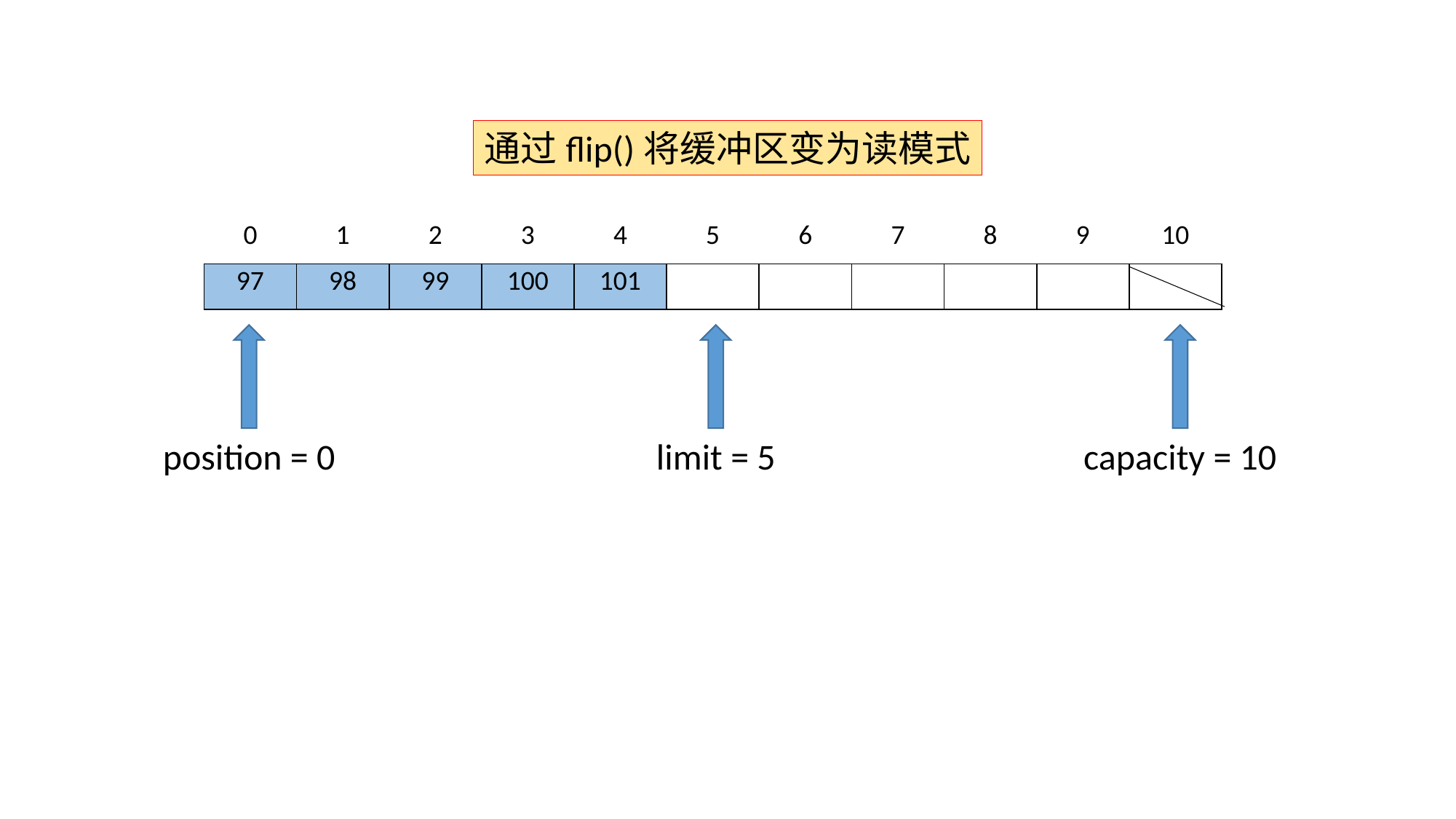

通过flip()将缓冲区变为读模式
| 0 | 1 | 2 | 3 | 4 | 5 | 6 | 7 | 8 | 9 | 10 |
| --- | --- | --- | --- | --- | --- | --- | --- | --- | --- | --- |
| 97 | 98 | 99 | 100 | 101 |  |  |  |  |  |  |
| --- | --- | --- | --- | --- | --- | --- | --- | --- | --- | --- |

position = 0
limit = 5
capacity = 10